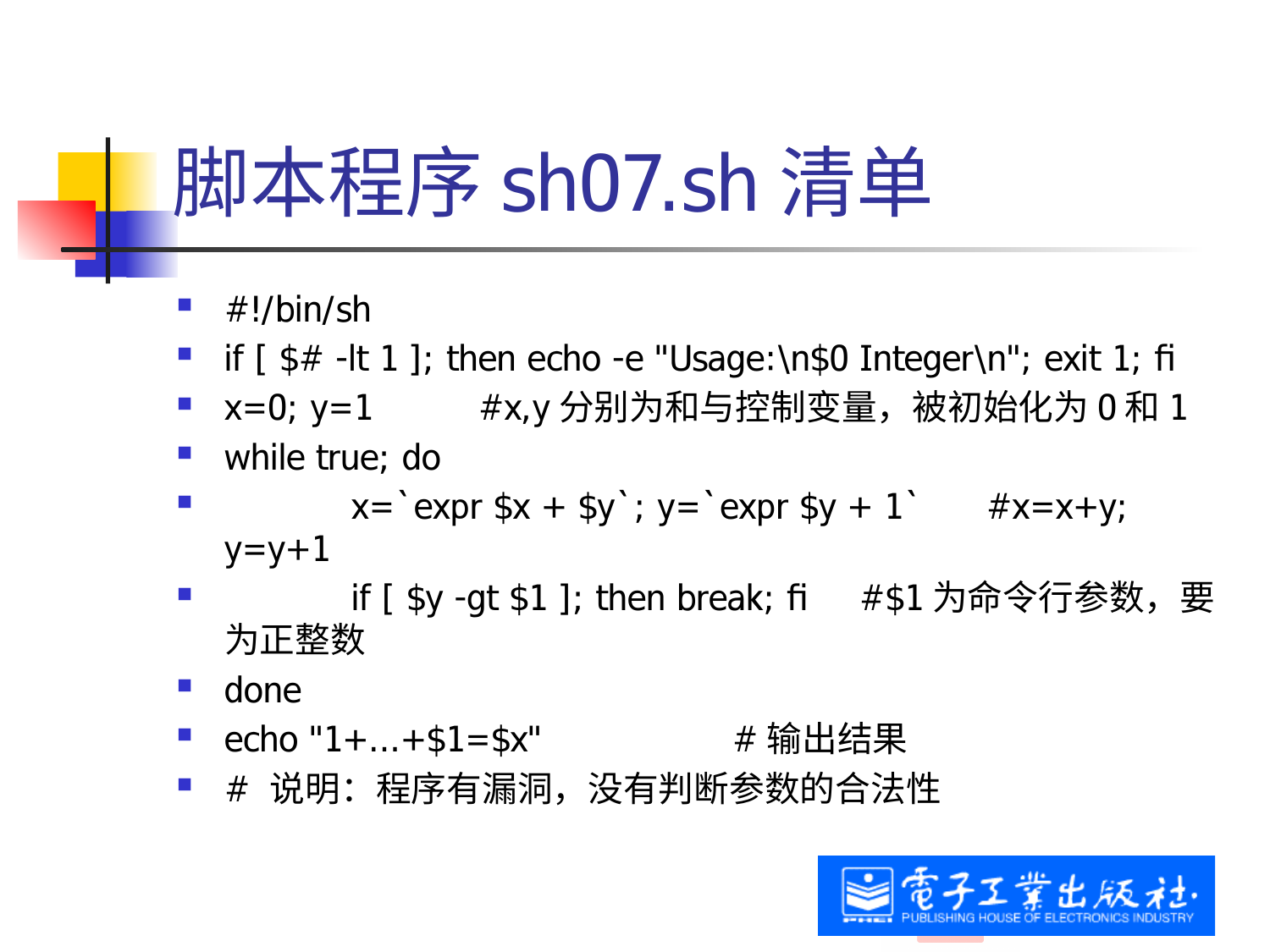

# 脚本程序sh07.sh清单
#!/bin/sh
if [ $# -lt 1 ]; then echo -e "Usage:\n$0 Integer\n"; exit 1; fi
x=0; y=1 	#x,y分别为和与控制变量，被初始化为0和1
while true; do
	x=`expr $x + $y`; y=`expr $y + 1` 	#x=x+y; y=y+1
	if [ $y -gt $1 ]; then break; fi 	#$1为命令行参数，要为正整数
done
echo "1+...+$1=$x" 		#输出结果
# 说明：程序有漏洞，没有判断参数的合法性